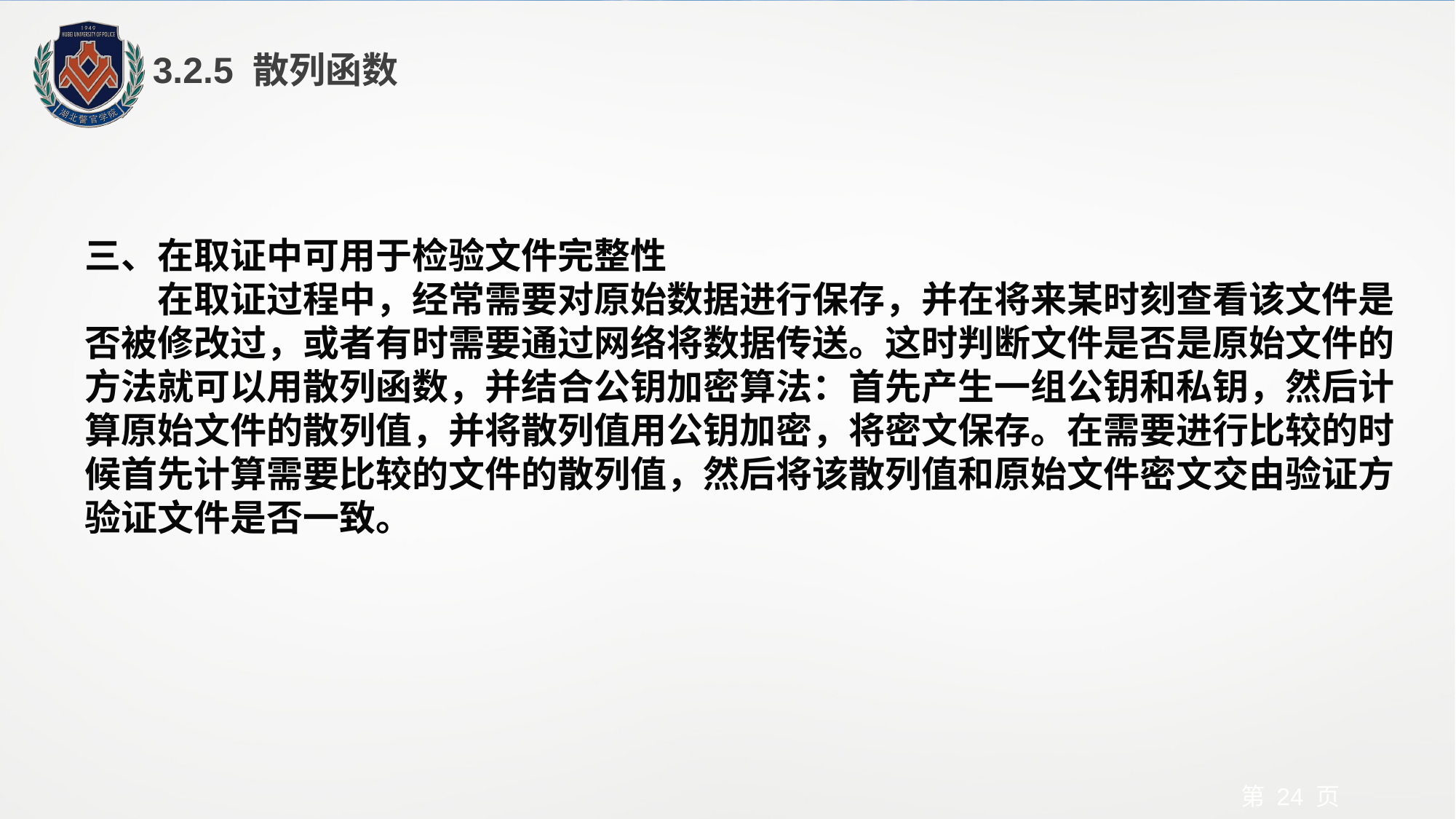

3.2.5 散列函数
三、在取证中可用于检验文件完整性
　　在取证过程中，经常需要对原始数据进行保存，并在将来某时刻查看该文件是否被修改过，或者有时需要通过网络将数据传送。这时判断文件是否是原始文件的方法就可以用散列函数，并结合公钥加密算法：首先产生一组公钥和私钥，然后计算原始文件的散列值，并将散列值用公钥加密，将密文保存。在需要进行比较的时候首先计算需要比较的文件的散列值，然后将该散列值和原始文件密文交由验证方验证文件是否一致。